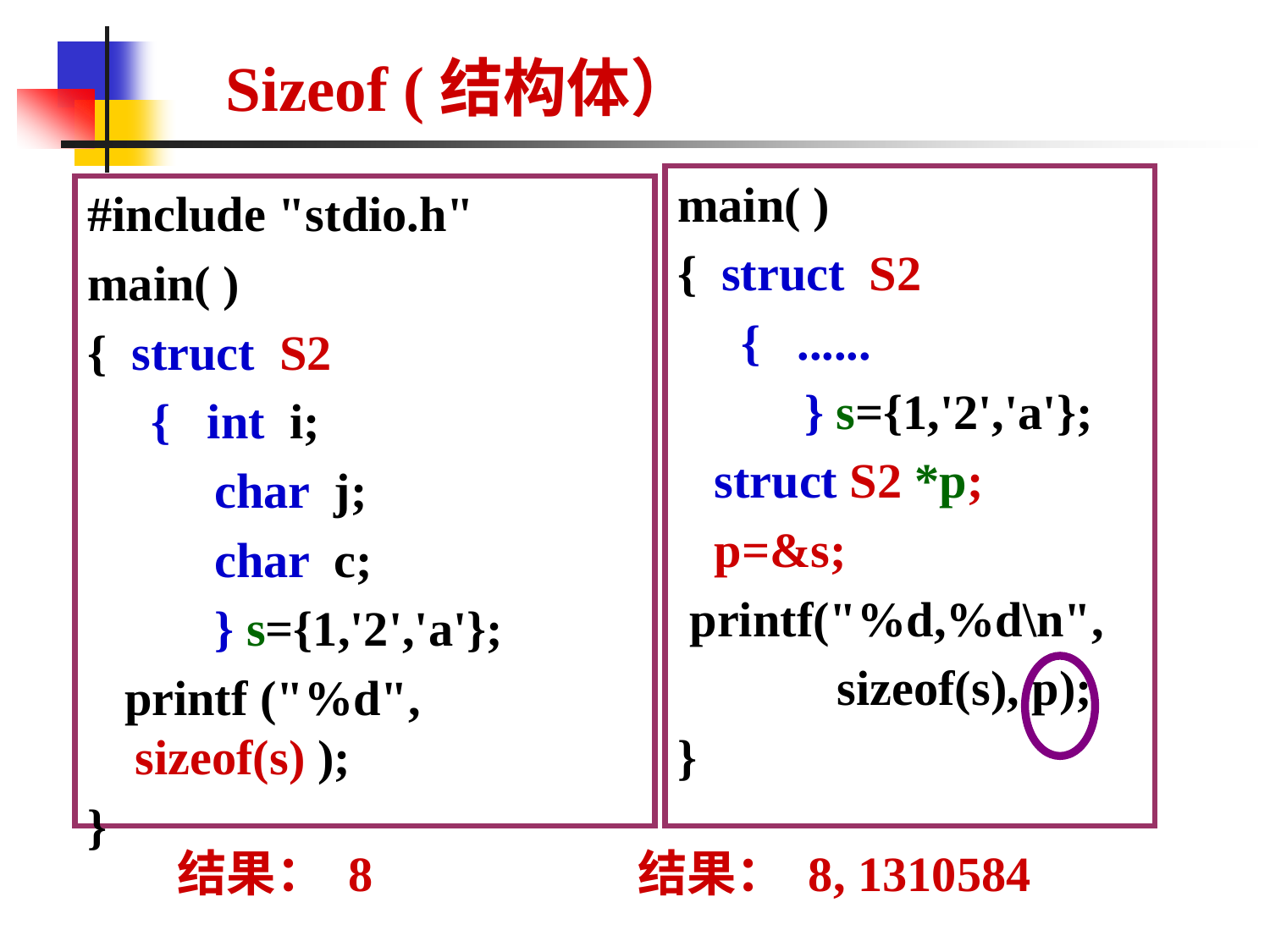

# Sizeof (结构体）
main( )
{  struct  S2
{   ......
} s={1,'2','a'};
   struct S2 *p;
   p=&s;
 printf("%d,%d\n",
             sizeof(s), p);
}
#include "stdio.h"
main( )
{  struct  S2
{   int  i;
char  j;
char  c;
} s={1,'2','a'};
   printf ("%d", sizeof(s) );
}

结果： 8
结果： 8, 1310584